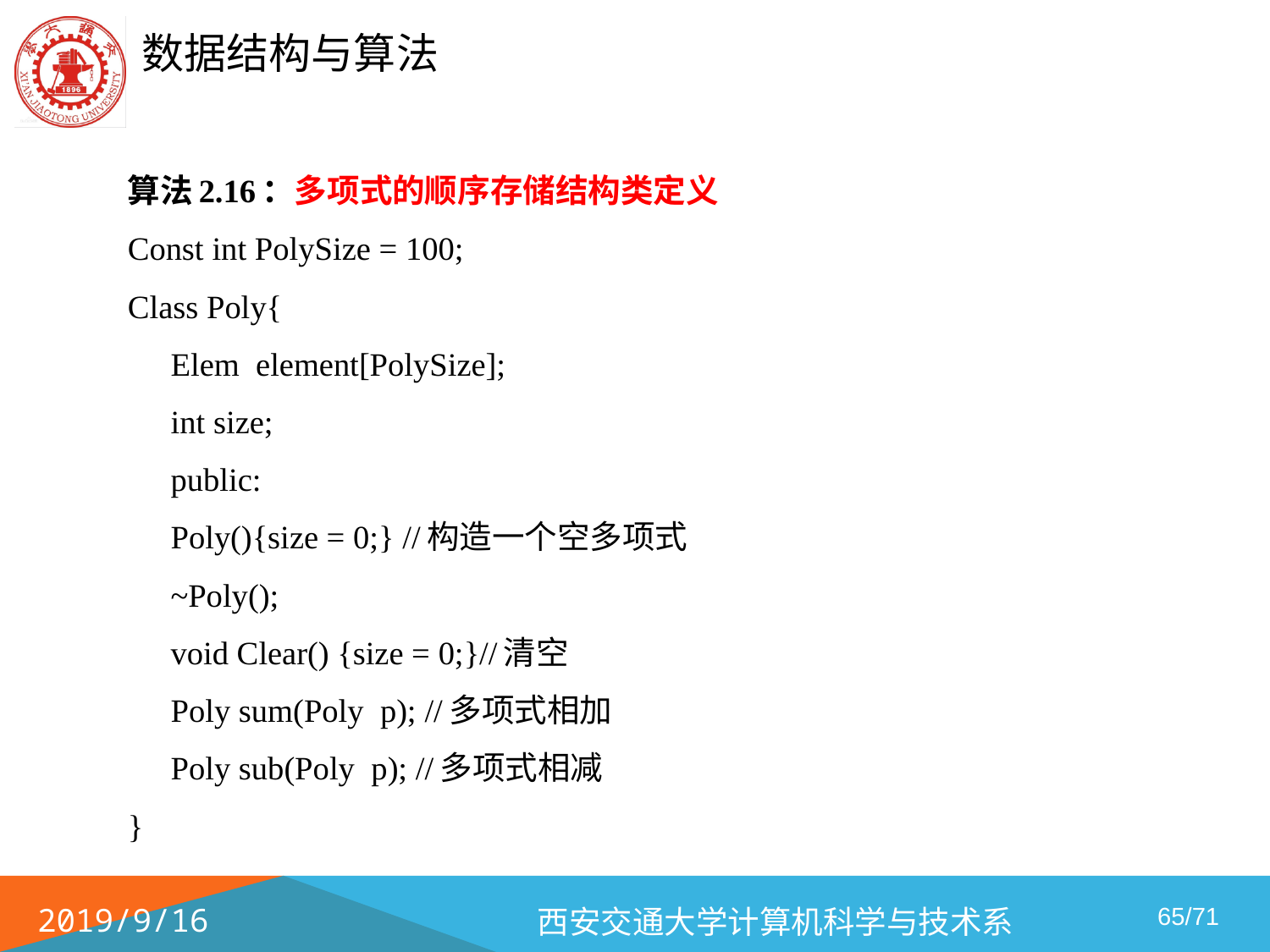

算法2.16：多项式的顺序存储结构类定义
Const int PolySize = 100;
Class Poly{
	Elem  element[PolySize];
	int size;
	public:
		Poly(){size = 0;} //构造一个空多项式
		~Poly();
		void Clear() {size = 0;}//清空
		Poly sum(Poly  p); //多项式相加
		Poly sub(Poly  p); //多项式相减
}